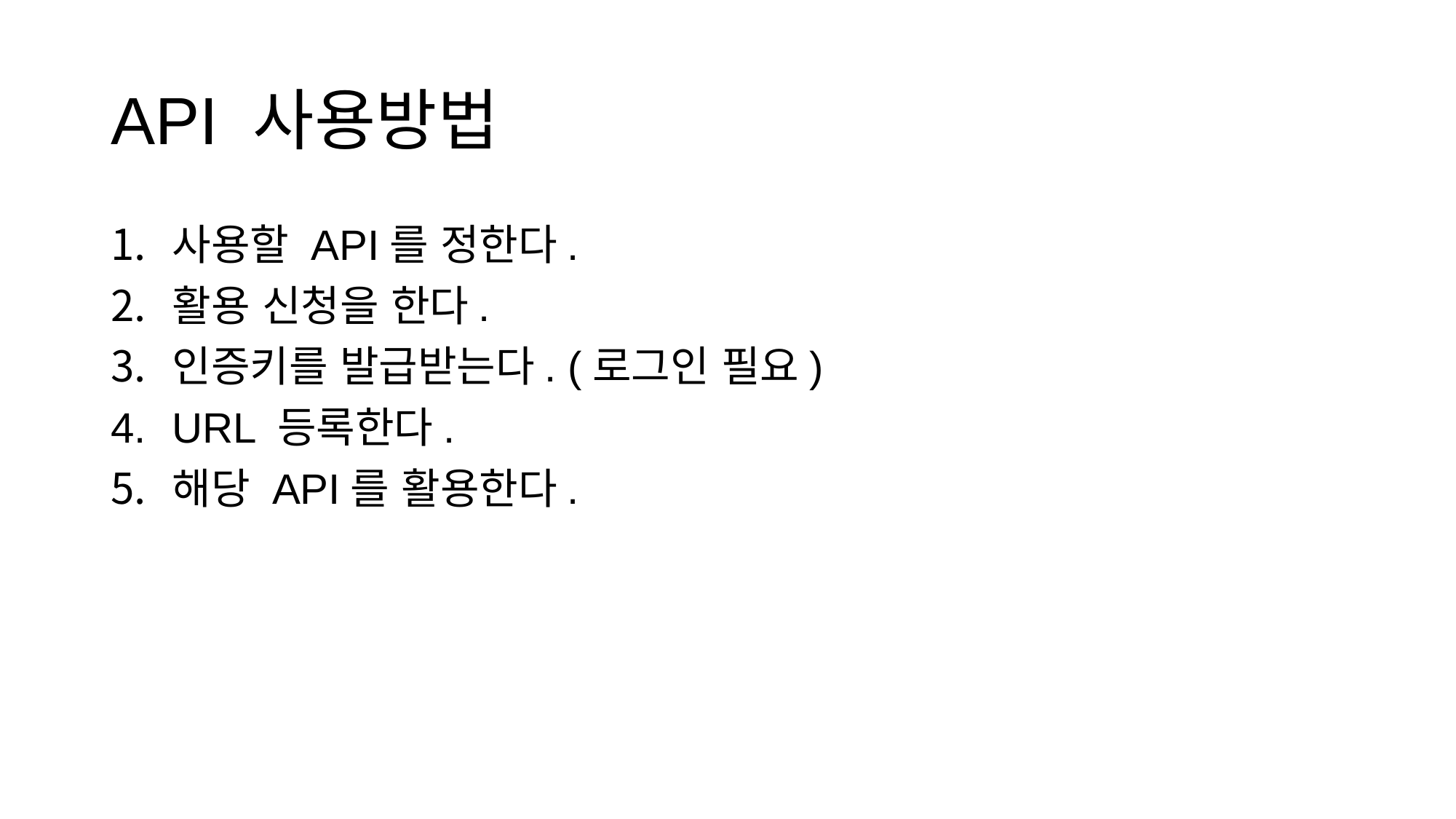

# API 사용방법
사용할 API를 정한다.
활용 신청을 한다.
인증키를 발급받는다. (로그인 필요)
URL 등록한다.
해당 API를 활용한다.